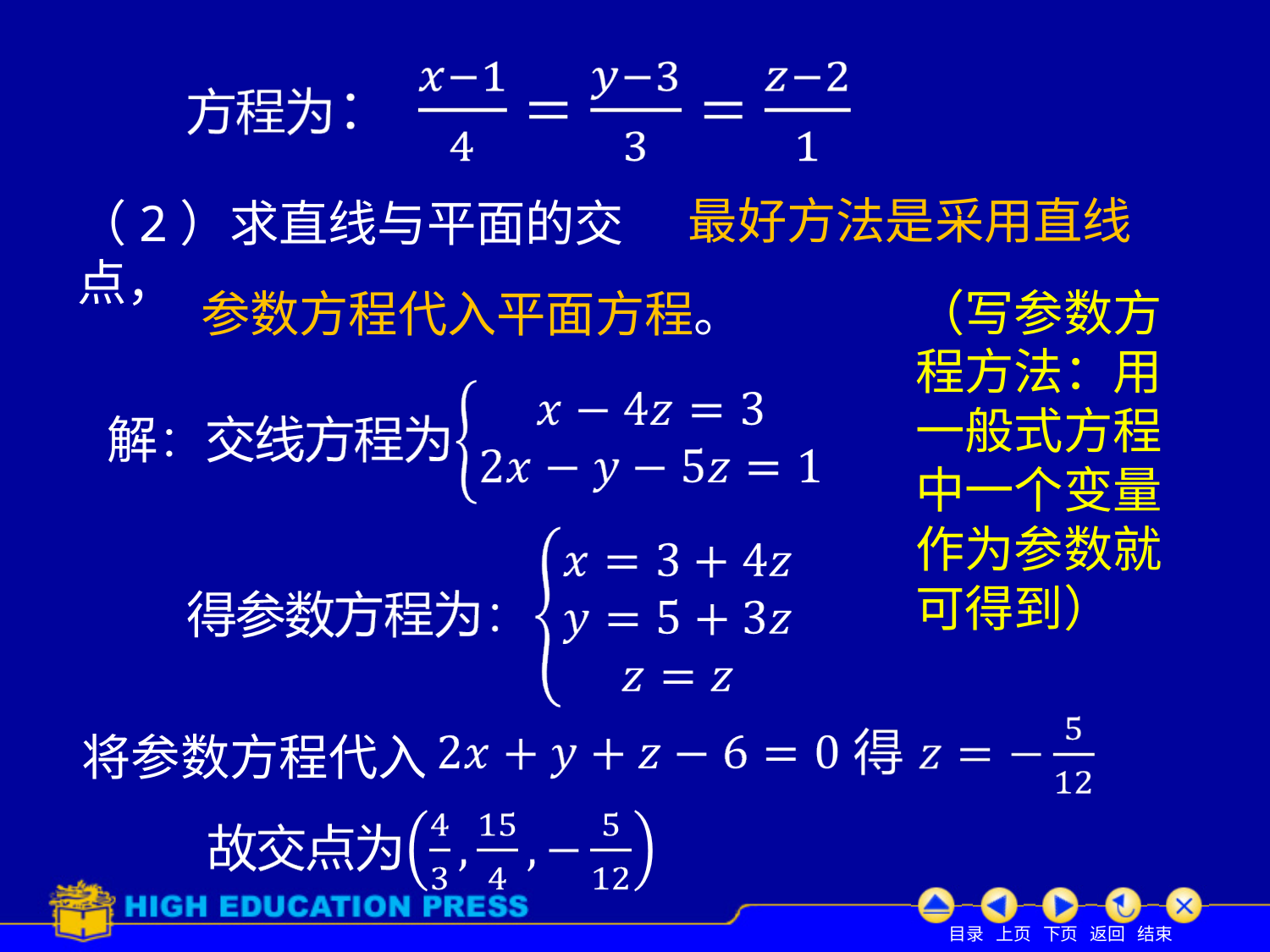

最好方法是采用直线
（2）求直线与平面的交点，
（写参数方程方法：用一般式方程中一个变量作为参数就可得到）
参数方程代入平面方程。

将参数方程代入